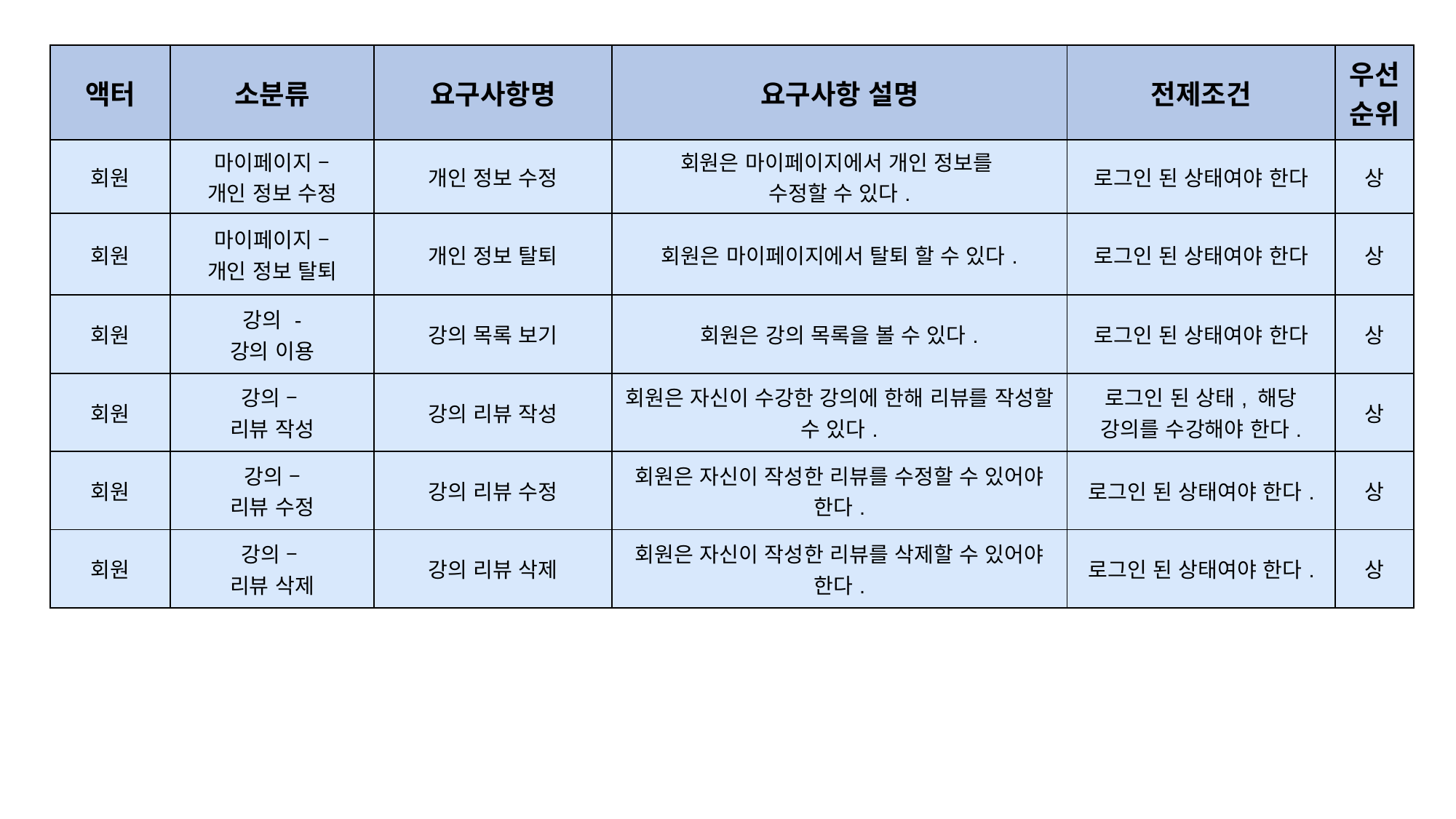

| 액터 | 소분류 | 요구사항명 | 요구사항 설명 | 전제조건 | 우선순위 |
| --- | --- | --- | --- | --- | --- |
| 회원 | 마이페이지 – 개인 정보 수정 | 개인 정보 수정 | 회원은 마이페이지에서 개인 정보를 수정할 수 있다. | 로그인 된 상태여야 한다 | 상 |
| 회원 | 마이페이지 – 개인 정보 탈퇴 | 개인 정보 탈퇴 | 회원은 마이페이지에서 탈퇴 할 수 있다. | 로그인 된 상태여야 한다 | 상 |
| 회원 | 강의 - 강의 이용 | 강의 목록 보기 | 회원은 강의 목록을 볼 수 있다. | 로그인 된 상태여야 한다 | 상 |
| 회원 | 강의 – 리뷰 작성 | 강의 리뷰 작성 | 회원은 자신이 수강한 강의에 한해 리뷰를 작성할 수 있다. | 로그인 된 상태, 해당 강의를 수강해야 한다. | 상 |
| 회원 | 강의 – 리뷰 수정 | 강의 리뷰 수정 | 회원은 자신이 작성한 리뷰를 수정할 수 있어야 한다. | 로그인 된 상태여야 한다. | 상 |
| 회원 | 강의 – 리뷰 삭제 | 강의 리뷰 삭제 | 회원은 자신이 작성한 리뷰를 삭제할 수 있어야 한다. | 로그인 된 상태여야 한다. | 상 |